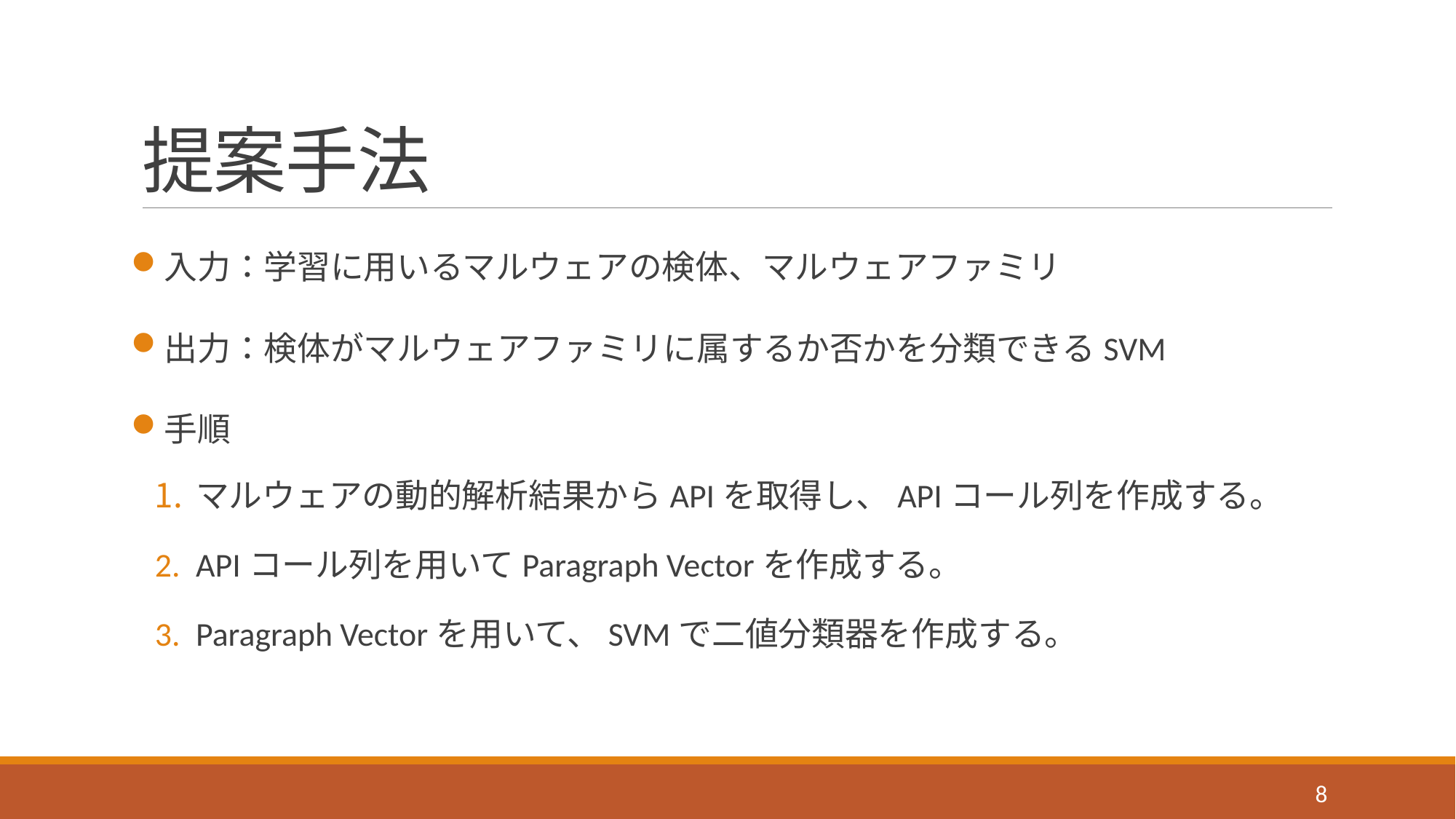

# 提案手法
入力：学習に用いるマルウェアの検体、マルウェアファミリ
出力：検体がマルウェアファミリに属するか否かを分類できるSVM
手順
マルウェアの動的解析結果からAPIを取得し、APIコール列を作成する。
APIコール列を用いてParagraph Vectorを作成する。
Paragraph Vectorを用いて、SVMで二値分類器を作成する。
8